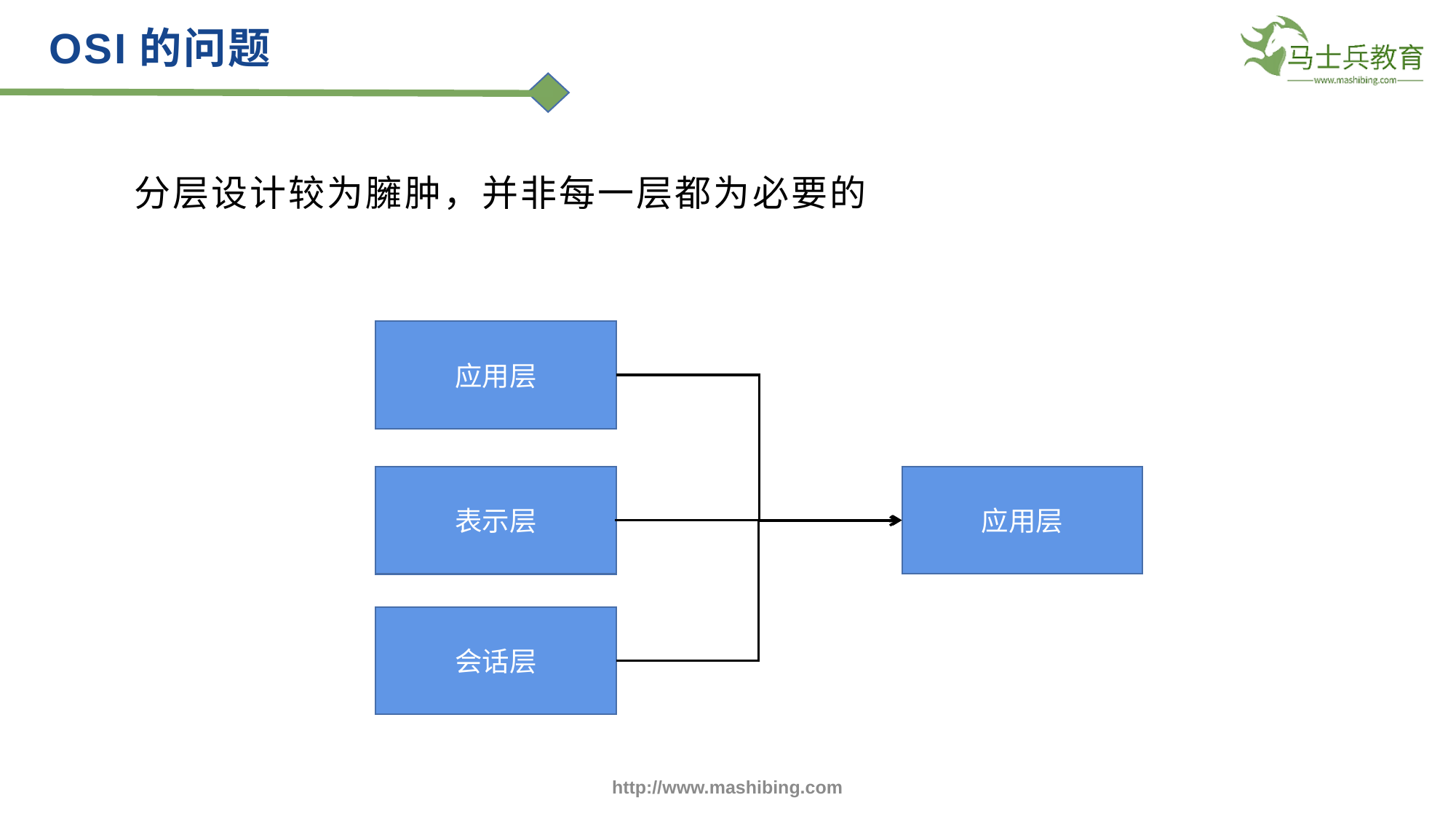

OSI的问题
分层设计较为臃肿，并非每一层都为必要的
应用层
应用层
表示层
会话层